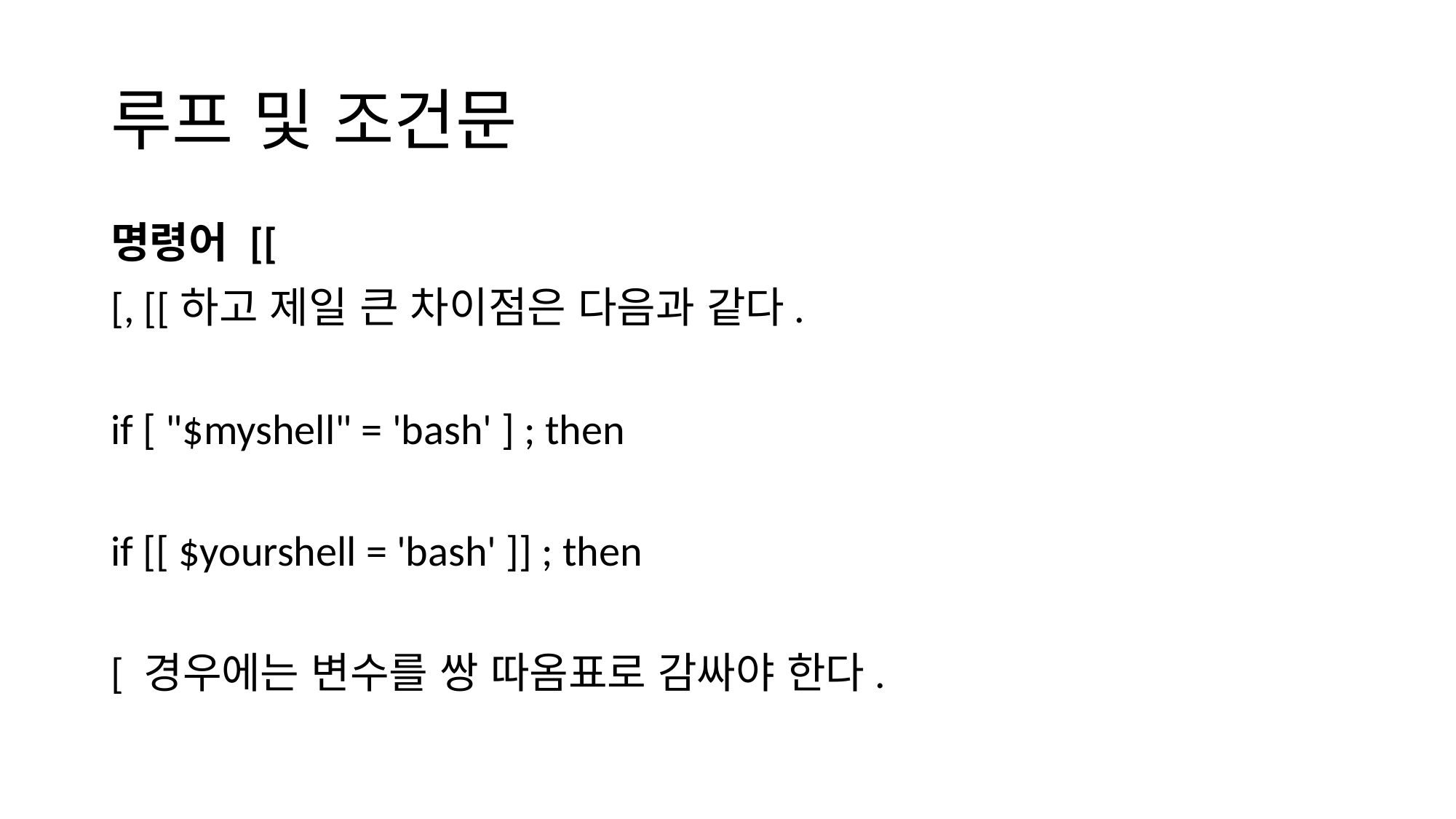

# 루프 및 조건문
명령어 [[
[, [[하고 제일 큰 차이점은 다음과 같다.

if [ "$myshell" = 'bash' ] ; then

if [[ $yourshell = 'bash' ]] ; then

[ 경우에는 변수를 쌍 따옴표로 감싸야 한다.